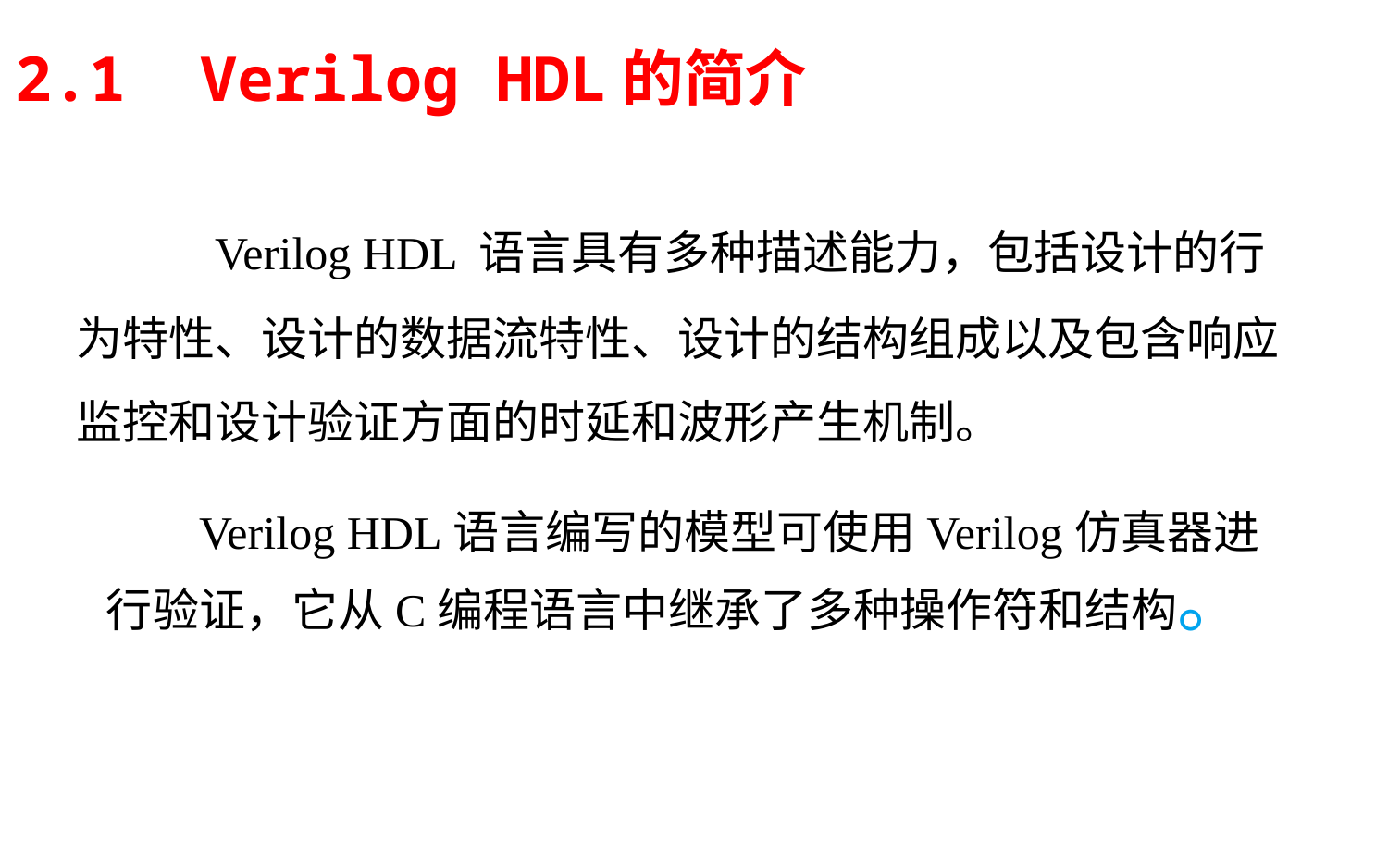

2.1  Verilog HDL的简介
# Verilog HDL 语言具有多种描述能力，包括设计的行为特性、设计的数据流特性、设计的结构组成以及包含响应监控和设计验证方面的时延和波形产生机制。
        Verilog HDL语言编写的模型可使用Verilog仿真器进行验证，它从C编程语言中继承了多种操作符和结构。